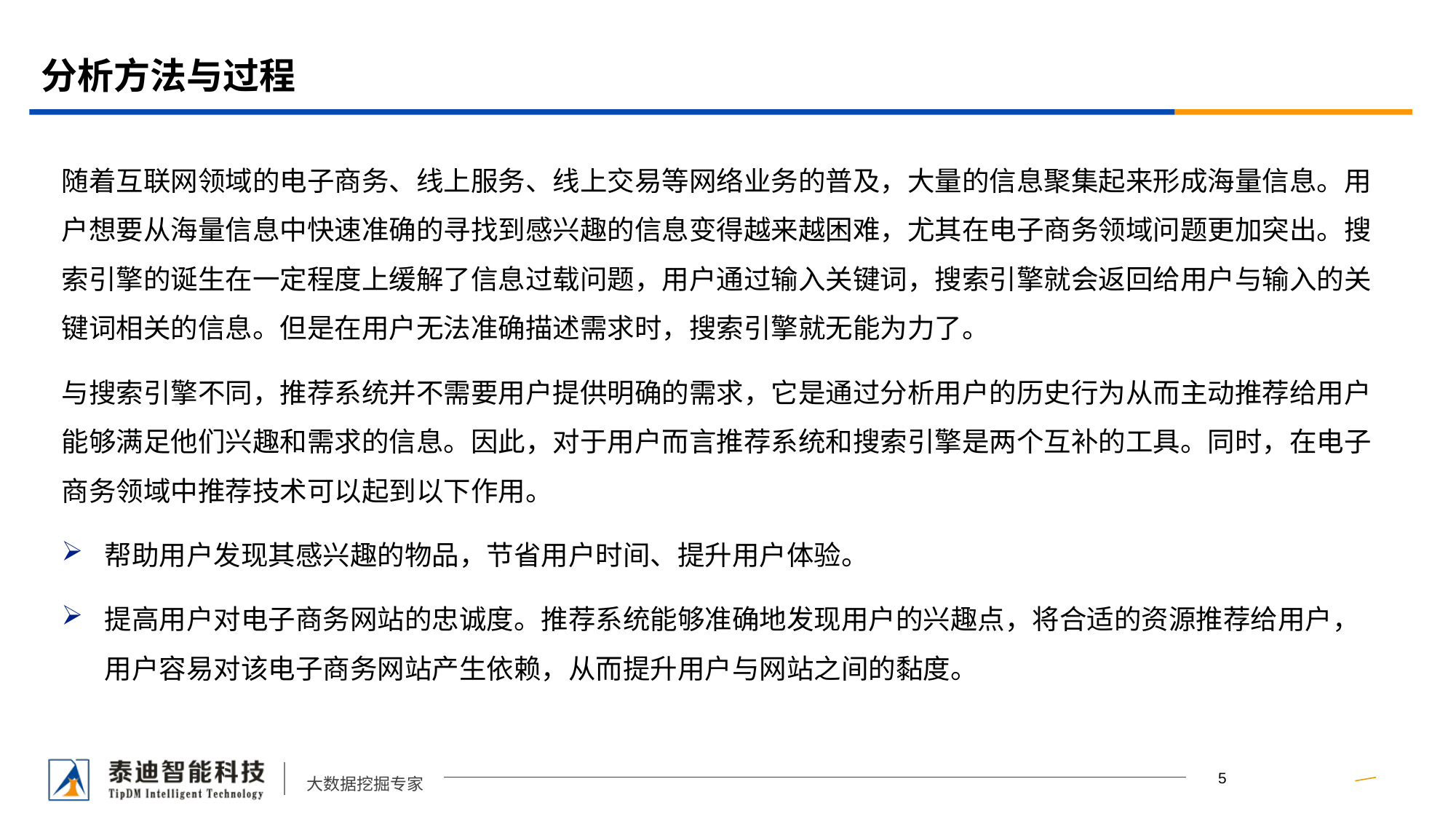

# 分析方法与过程
随着互联网领域的电子商务、线上服务、线上交易等网络业务的普及，大量的信息聚集起来形成海量信息。用户想要从海量信息中快速准确的寻找到感兴趣的信息变得越来越困难，尤其在电子商务领域问题更加突出。搜索引擎的诞生在一定程度上缓解了信息过载问题，用户通过输入关键词，搜索引擎就会返回给用户与输入的关键词相关的信息。但是在用户无法准确描述需求时，搜索引擎就无能为力了。
与搜索引擎不同，推荐系统并不需要用户提供明确的需求，它是通过分析用户的历史行为从而主动推荐给用户能够满足他们兴趣和需求的信息。因此，对于用户而言推荐系统和搜索引擎是两个互补的工具。同时，在电子商务领域中推荐技术可以起到以下作用。
帮助用户发现其感兴趣的物品，节省用户时间、提升用户体验。
提高用户对电子商务网站的忠诚度。推荐系统能够准确地发现用户的兴趣点，将合适的资源推荐给用户，用户容易对该电子商务网站产生依赖，从而提升用户与网站之间的黏度。